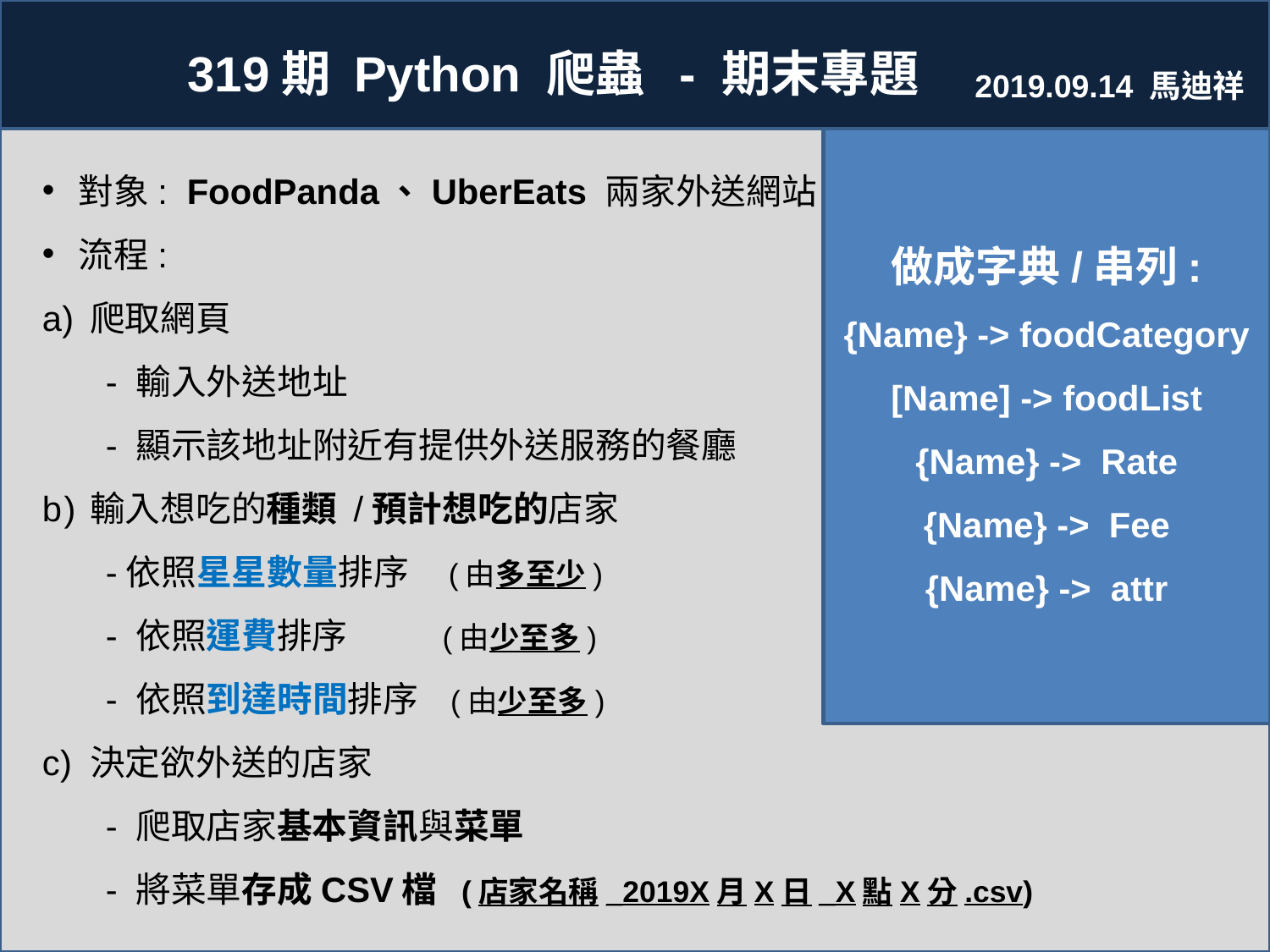

319期 Python 爬蟲  - 期末專題
2019.09.14 馬迪祥

  對象:  FoodPanda、UberEats 兩家外送網站
  流程:
爬取網頁
- 輸入外送地址
- 顯示該地址附近有提供外送服務的餐廳
輸入想吃的種類 /預計想吃的店家
-依照星星數量排序    (由多至少)
- 依照運費排序           (由少至多)
- 依照到達時間排序   (由少至多)
決定欲外送的店家
- 爬取店家基本資訊與菜單
- 將菜單存成CSV檔  (店家名稱_2019X月X日_X點X分.csv)

做成字典/串列:
{Name} -> foodCategory
[Name] -> foodList
{Name} ->  Rate
{Name} ->  Fee
{Name} ->  attr